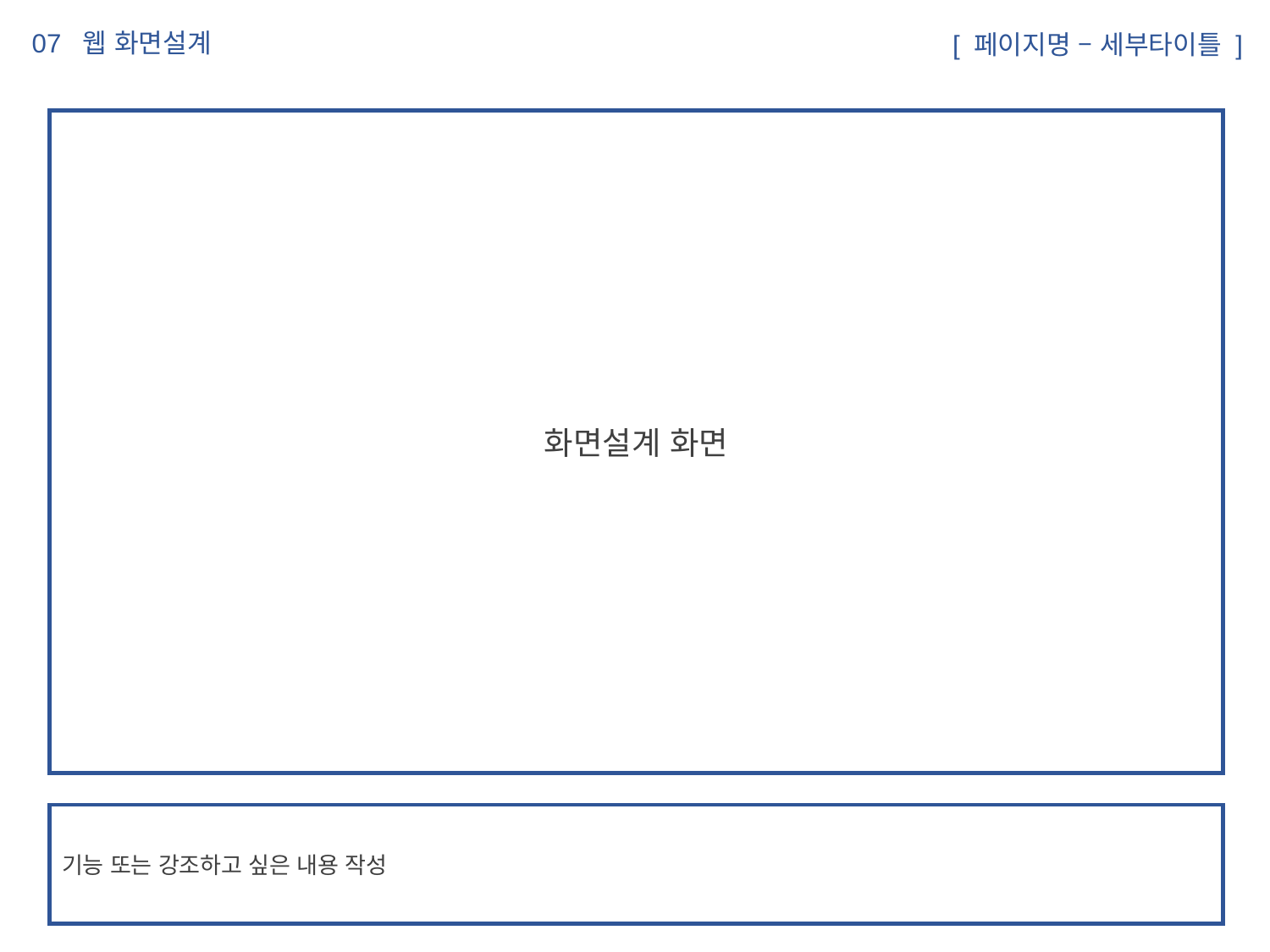

07  웹 화면설계
 [ 페이지명 – 세부타이틀 ]
화면설계 화면
기능 또는 강조하고 싶은 내용 작성